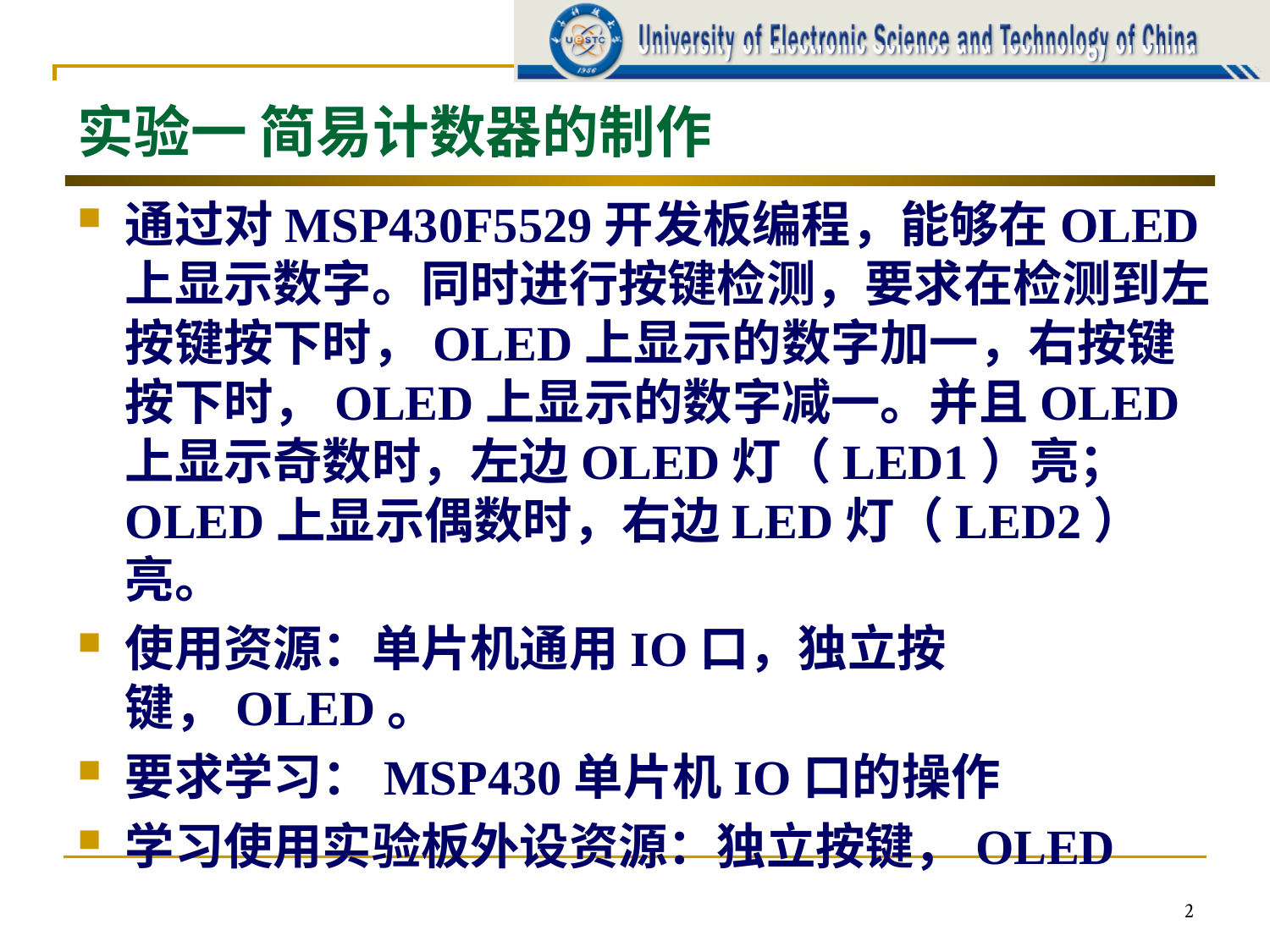

# 实验一 简易计数器的制作
通过对MSP430F5529开发板编程，能够在OLED上显示数字。同时进行按键检测，要求在检测到左按键按下时，OLED上显示的数字加一，右按键按下时，OLED上显示的数字减一。并且OLED上显示奇数时，左边OLED灯（LED1）亮；OLED上显示偶数时，右边LED灯（LED2）亮。
使用资源：单片机通用IO口，独立按键，OLED。
要求学习：MSP430单片机IO口的操作
学习使用实验板外设资源：独立按键，OLED
2